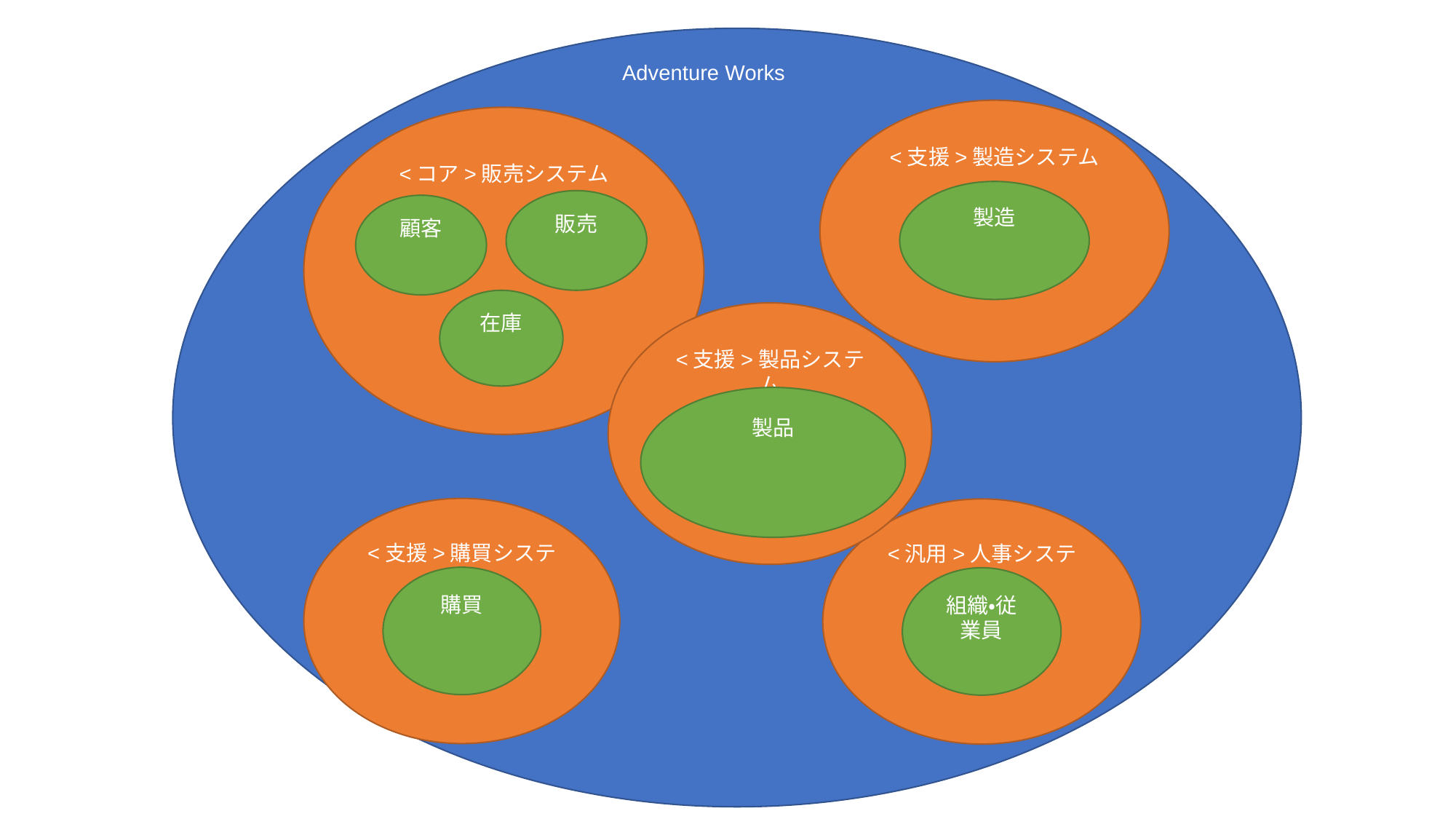

Adventure Works
<支援>製造システム
製造
<コア>販売システム
販売
顧客
在庫
<支援>製品システム
製品
<支援>購買システム
購買
<汎用>人事システム
組織・従業員